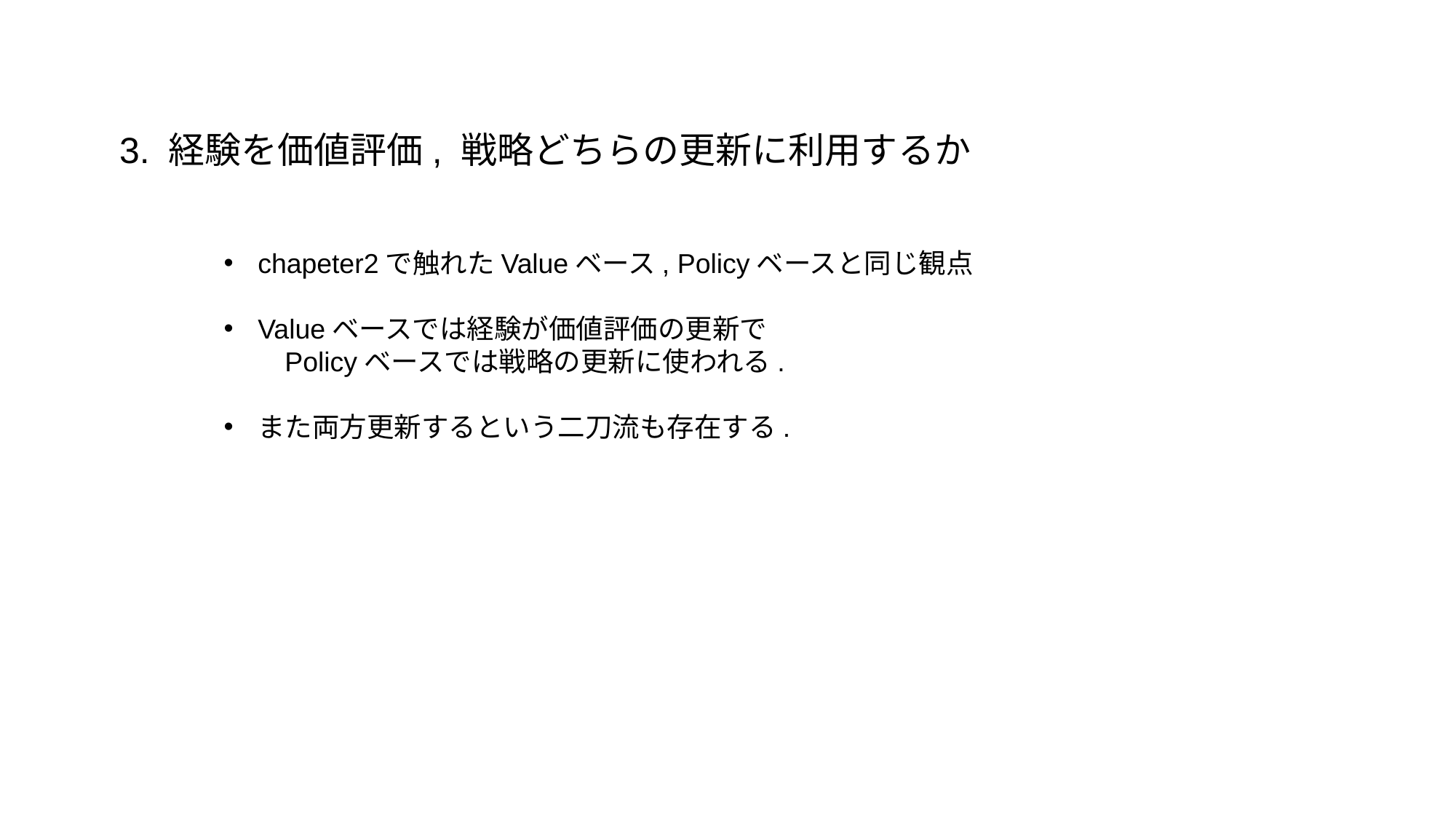

3. 経験を価値評価, 戦略どちらの更新に利用するか

chapeter2で触れたValueベース, Policyベースと同じ観点

Valueベースでは経験が価値評価の更新で
　　Policyベースでは戦略の更新に使われる.

また両方更新するという二刀流も存在する.